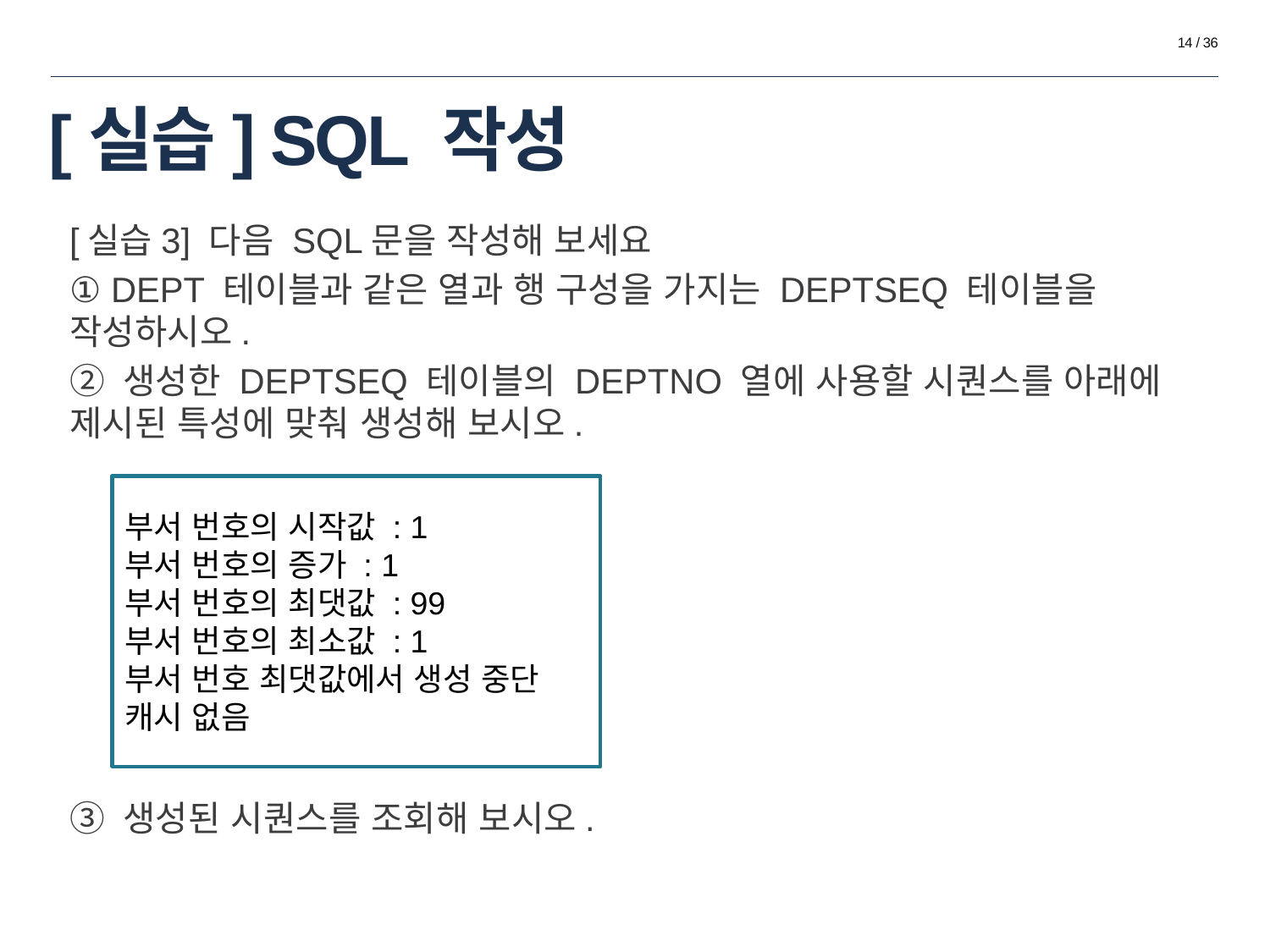

14 / 36
# [실습] SQL 작성

[실습3] 다음 SQL문을 작성해 보세요
① DEPT 테이블과 같은 열과 행 구성을 가지는 DEPTSEQ 테이블을 작성하시오.
② 생성한 DEPTSEQ 테이블의 DEPTNO 열에 사용할 시퀀스를 아래에 제시된 특성에 맞춰 생성해 보시오.

③ 생성된 시퀀스를 조회해 보시오.

부서 번호의 시작값 : 1
부서 번호의 증가 : 1
부서 번호의 최댓값 : 99
부서 번호의 최소값 : 1
부서 번호 최댓값에서 생성 중단
캐시 없음